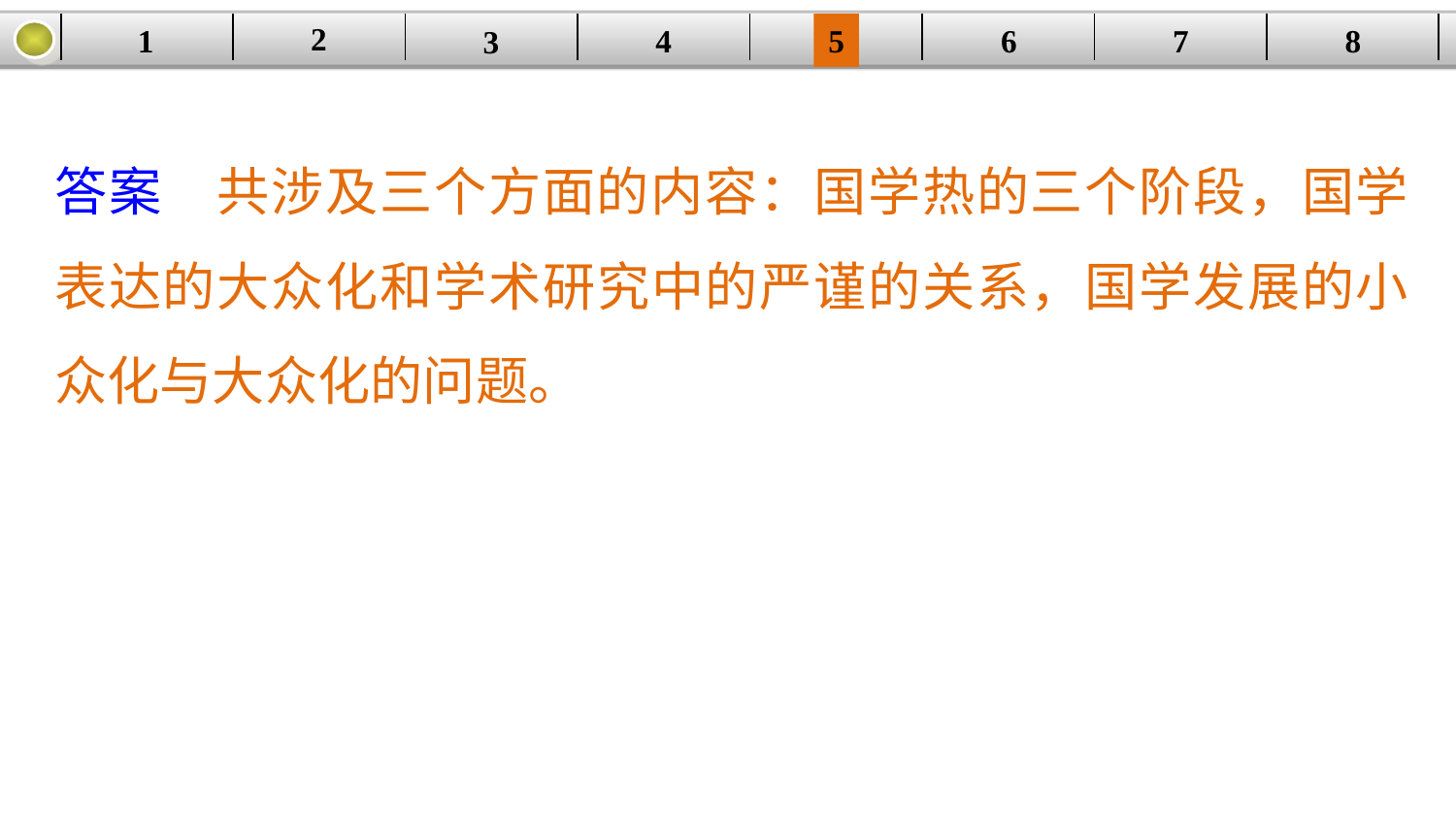

2
1
8
7
6
|  |  |  |  |  |  |  |  |
| --- | --- | --- | --- | --- | --- | --- | --- |
5
4
3

答案　共涉及三个方面的内容：国学热的三个阶段，国学表达的大众化和学术研究中的严谨的关系，国学发展的小众化与大众化的问题。